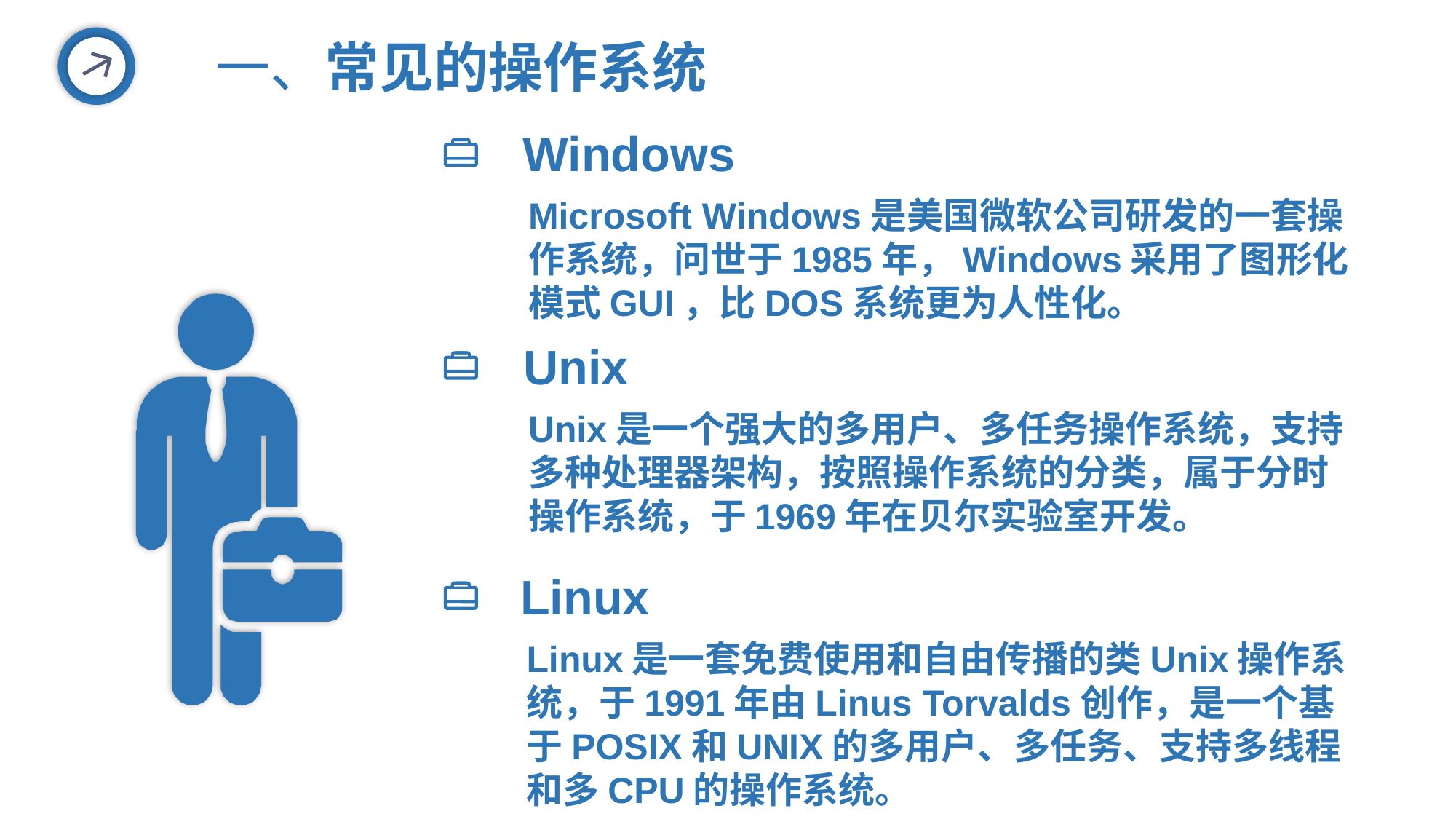

一、常见的操作系统
Windows

Microsoft Windows是美国微软公司研发的一套操作系统，问世于1985年，Windows采用了图形化模式GUI，比DOS系统更为人性化。

Unix

Unix是一个强大的多用户、多任务操作系统，支持多种处理器架构，按照操作系统的分类，属于分时操作系统，于1969年在贝尔实验室开发。
Linux

Linux是一套免费使用和自由传播的类Unix操作系统，于1991年由Linus Torvalds创作，是一个基于POSIX和UNIX的多用户、多任务、支持多线程和多CPU的操作系统。